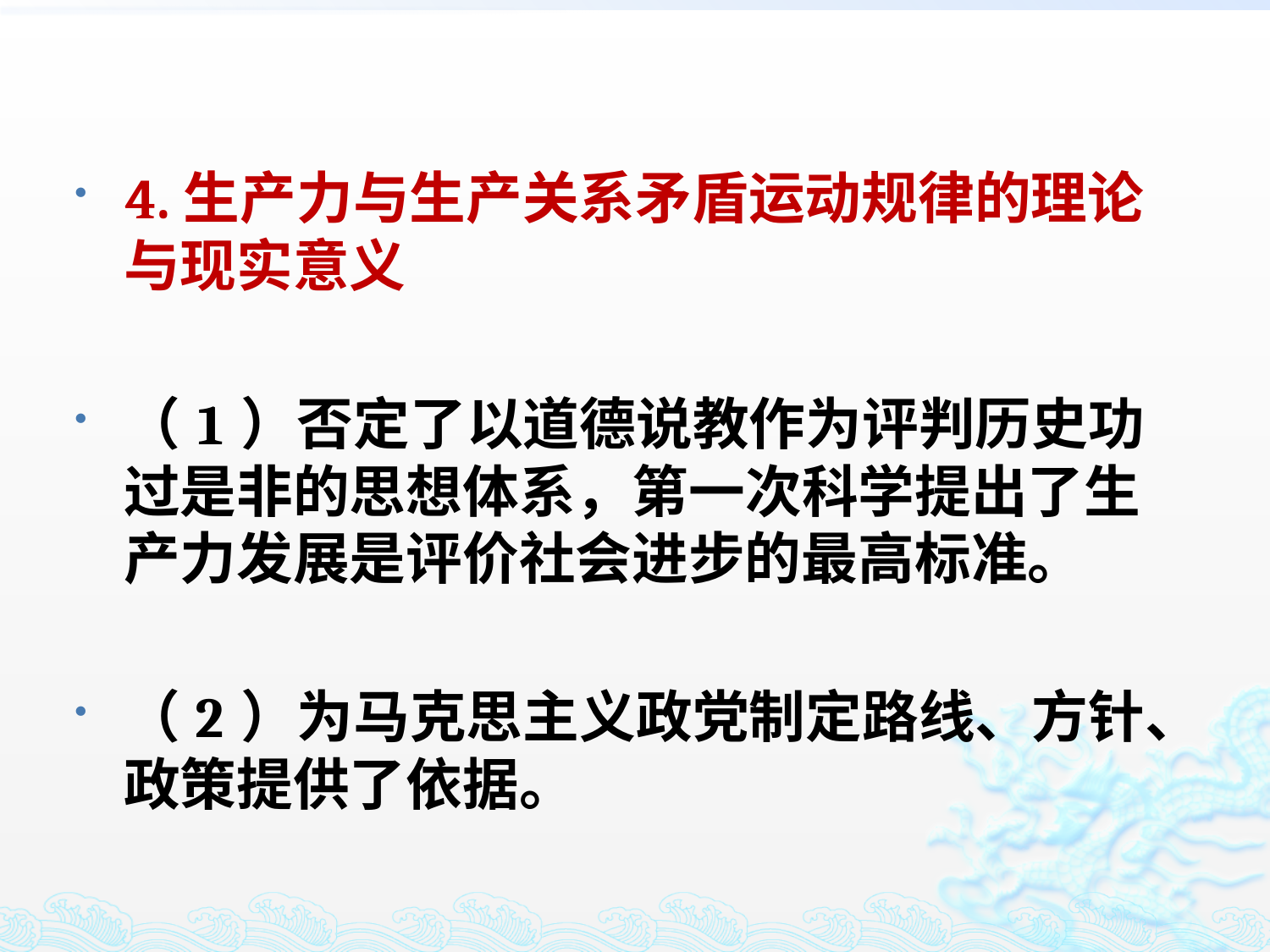

4.生产力与生产关系矛盾运动规律的理论与现实意义

（1）否定了以道德说教作为评判历史功过是非的思想体系，第一次科学提出了生产力发展是评价社会进步的最高标准。

（2）为马克思主义政党制定路线、方针、政策提供了依据。